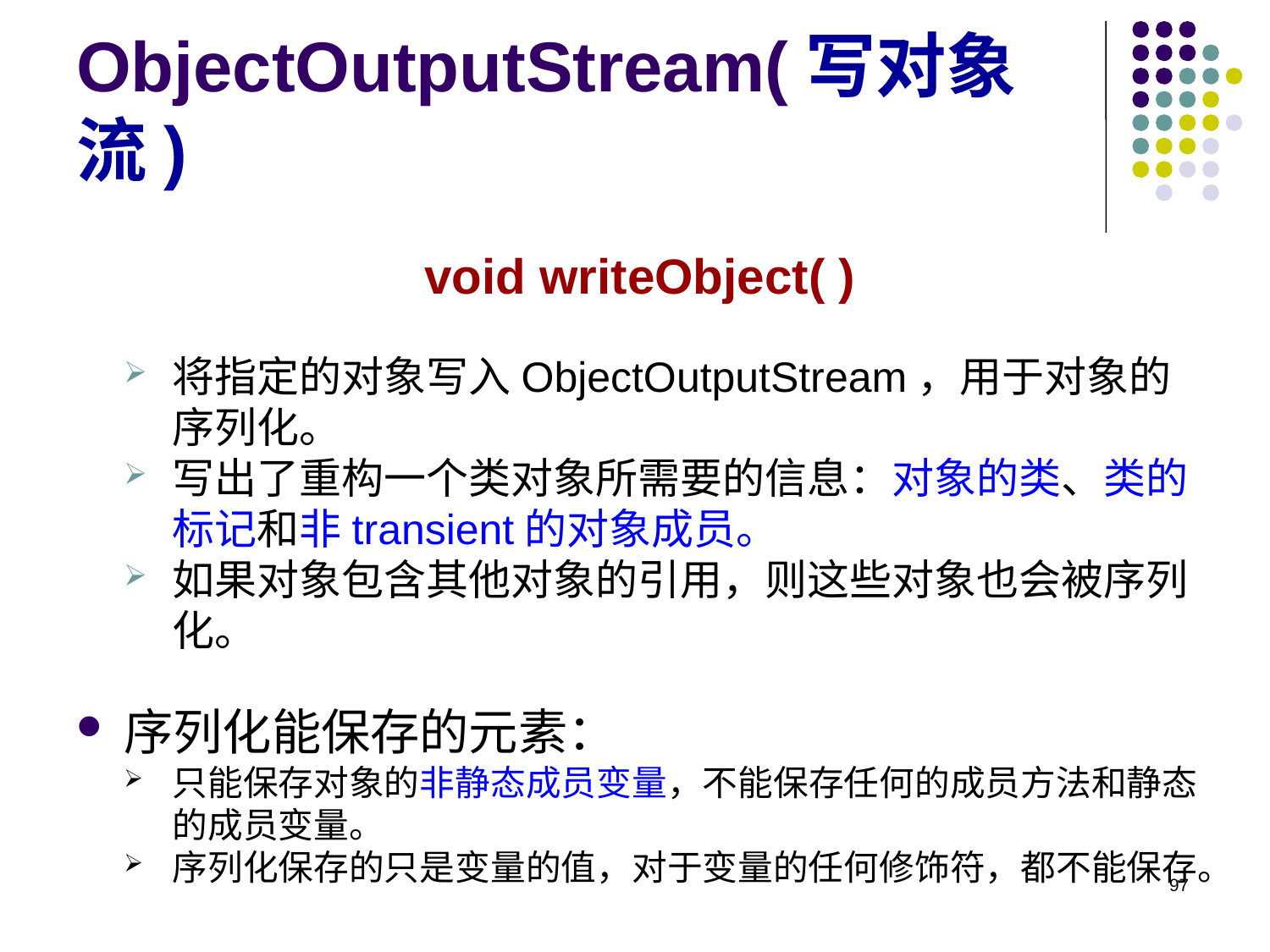

# ObjectOutputStream(写对象流)
void writeObject( )

将指定的对象写入ObjectOutputStream，用于对象的序列化。
写出了重构一个类对象所需要的信息：对象的类、类的标记和非transient的对象成员。
如果对象包含其他对象的引用，则这些对象也会被序列化。

序列化能保存的元素：
只能保存对象的非静态成员变量，不能保存任何的成员方法和静态的成员变量。
序列化保存的只是变量的值，对于变量的任何修饰符，都不能保存。

97